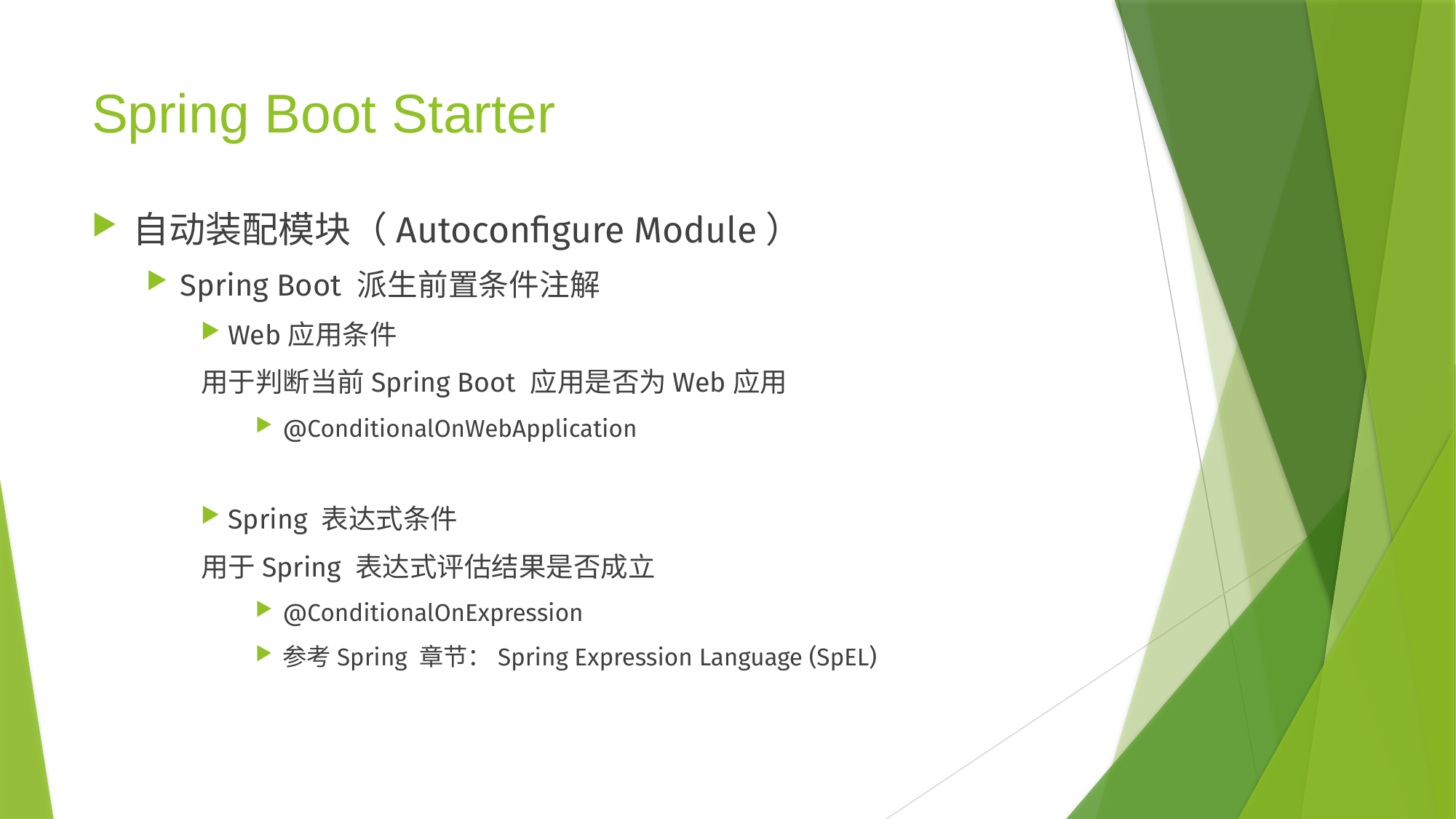

# Spring Boot Starter
自动装配模块（Autoconfigure Module）
Spring Boot 派生前置条件注解
Web应用条件
用于判断当前Spring Boot 应用是否为Web应用
@ConditionalOnWebApplication

Spring 表达式条件
用于Spring 表达式评估结果是否成立
@ConditionalOnExpression
参考Spring 章节：Spring Expression Language (SpEL)